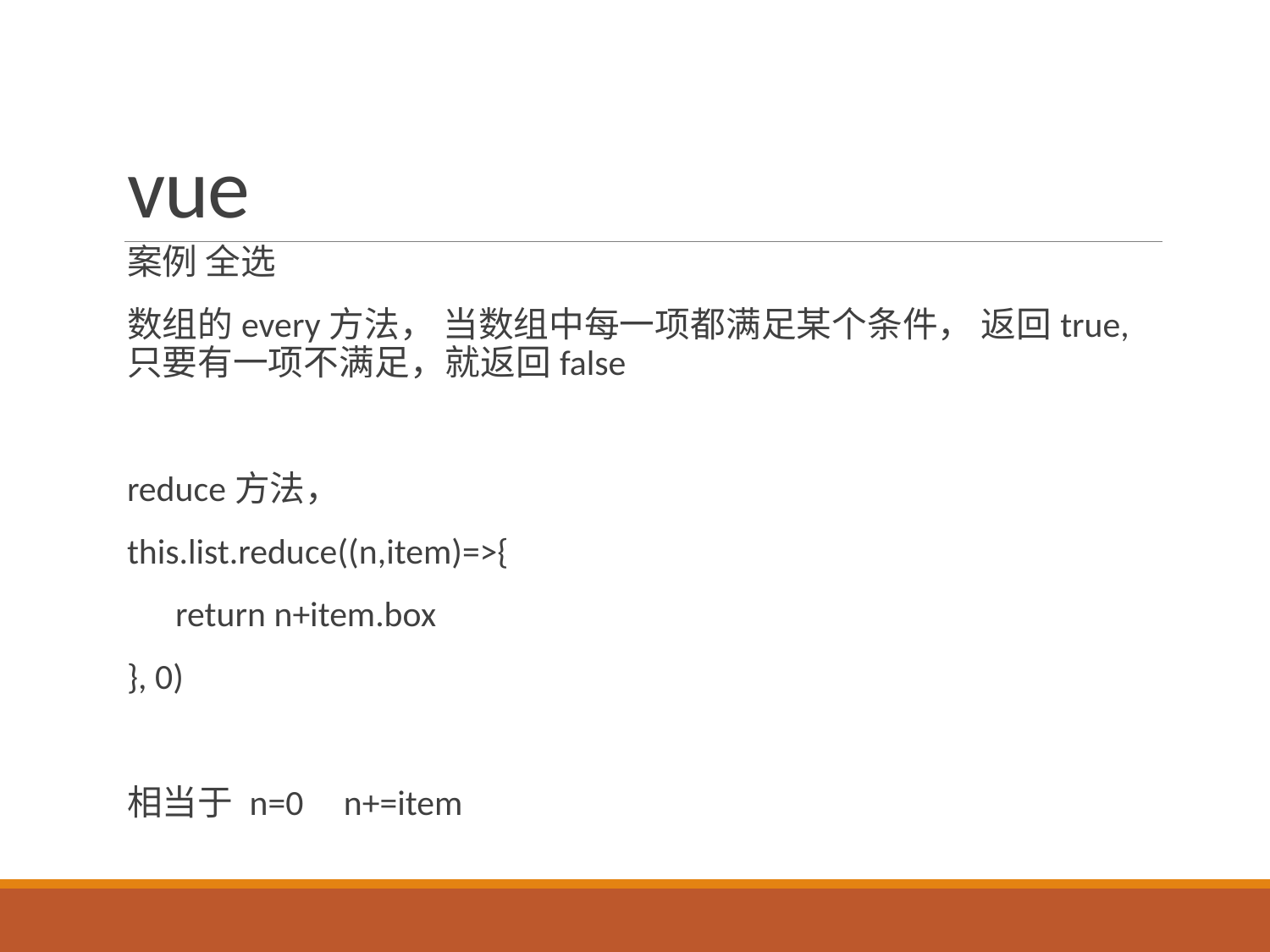

# vue
案例 全选
数组的every方法， 当数组中每一项都满足某个条件， 返回true,只要有一项不满足，就返回false

reduce方法，
this.list.reduce((n,item)=>{
      return n+item.box
}, 0)

相当于 n=0     n+=item